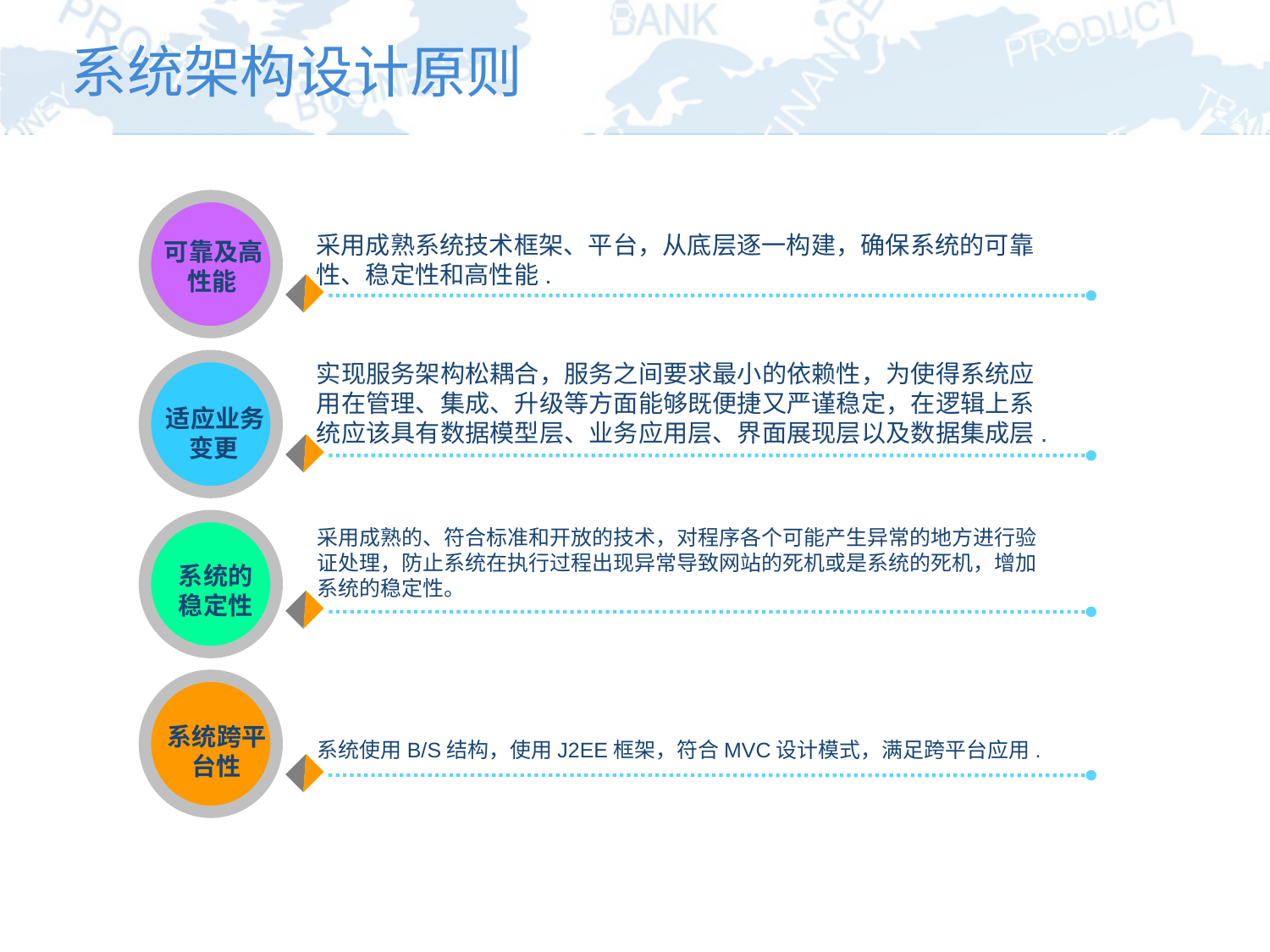

# 系统架构设计原则

可靠及高
   性能

适应业务
   变更

采用成熟的、符合标准和开放的技术，对程序各个可能产生异常的地方进行验证处理，防止系统在执行过程出现异常导致网站的死机或是系统的死机，增加系统的稳定性。

系统的稳定性

系统跨平 台性
系统使用B/S结构，使用J2EE框架，符合MVC设计模式，满足跨平台应用.

采用成熟系统技术框架、平台，从底层逐一构建，确保系统的可靠性、稳定性和高性能.
实现服务架构松耦合，服务之间要求最小的依赖性，为使得系统应用在管理、集成、升级等方面能够既便捷又严谨稳定，在逻辑上系统应该具有数据模型层、业务应用层、界面展现层以及数据集成层.